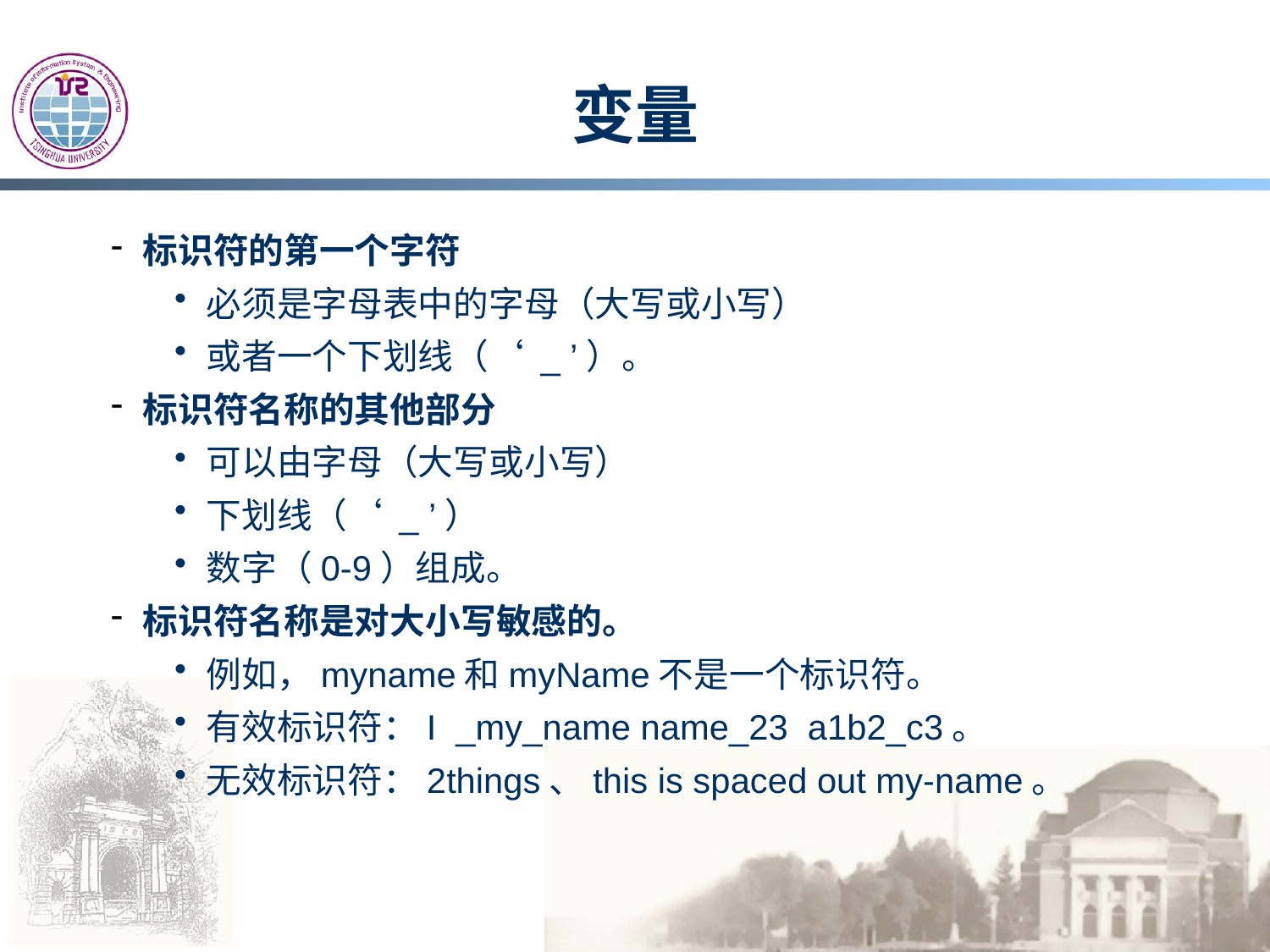

# 变量
标识符的第一个字符
必须是字母表中的字母（大写或小写）
或者一个下划线（‘ _ ’）。
标识符名称的其他部分
可以由字母（大写或小写）
下划线（‘ _ ’）
数字（0-9）组成。
标识符名称是对大小写敏感的。
例如，myname和myName不是一个标识符。
有效标识符：I  _my_name name_23  a1b2_c3。
无效标识符：2things、this is spaced out my-name。